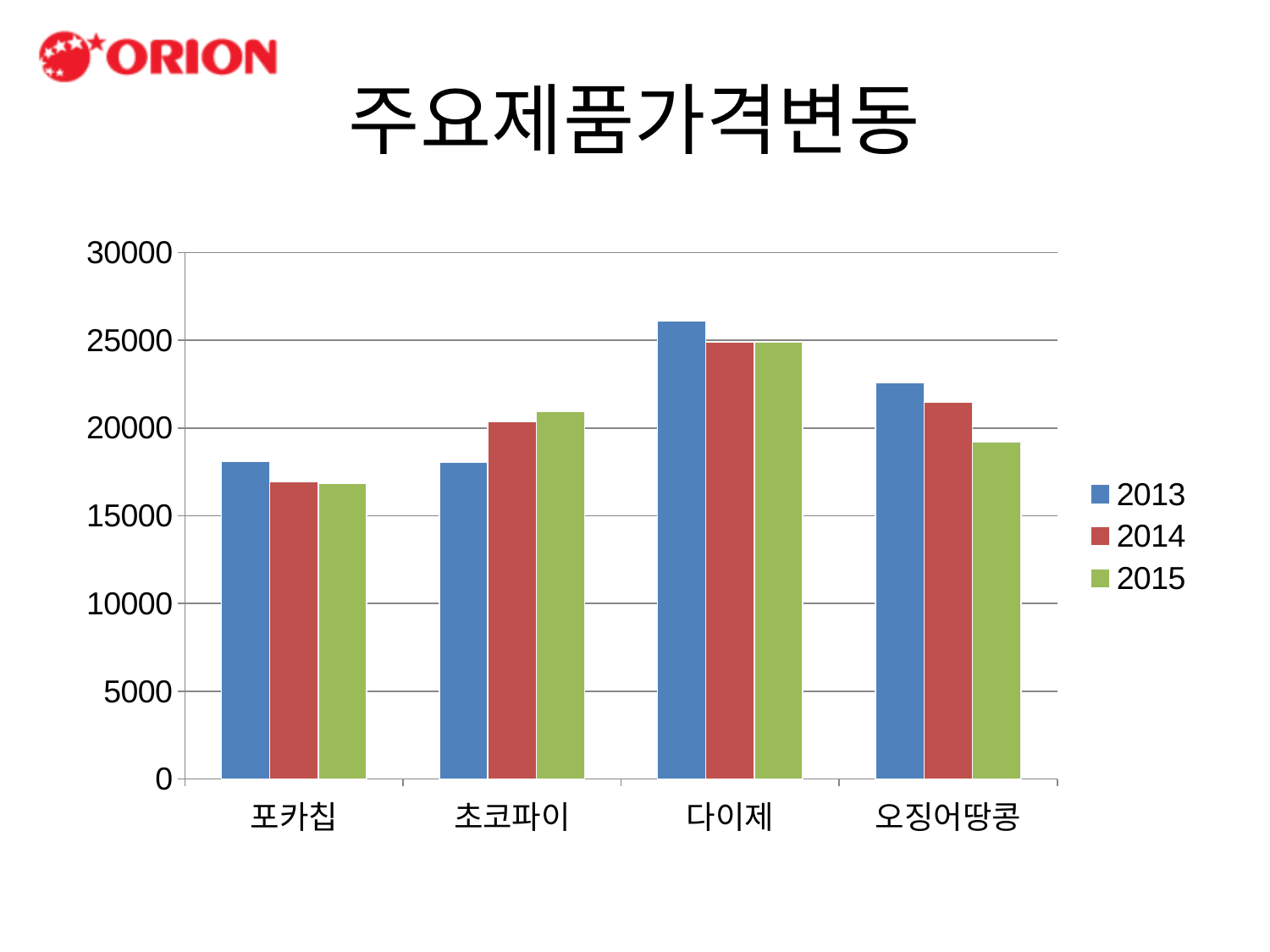

# 주요제품가격변동

### Chart

| Category | 2013 | 2014 | 2015 |
|---|---|---|---|
| 포카칩 | 18085.0 | 16955.0 | 16826.0 |
| 초코파이 | 18032.0 | 20387.0 | 20965.0 |
| 다이제 | 26118.0 | 24905.0 | 24873.0 |
| 오징어땅콩 | 22587.0 | 21452.0 | 19230.0 |